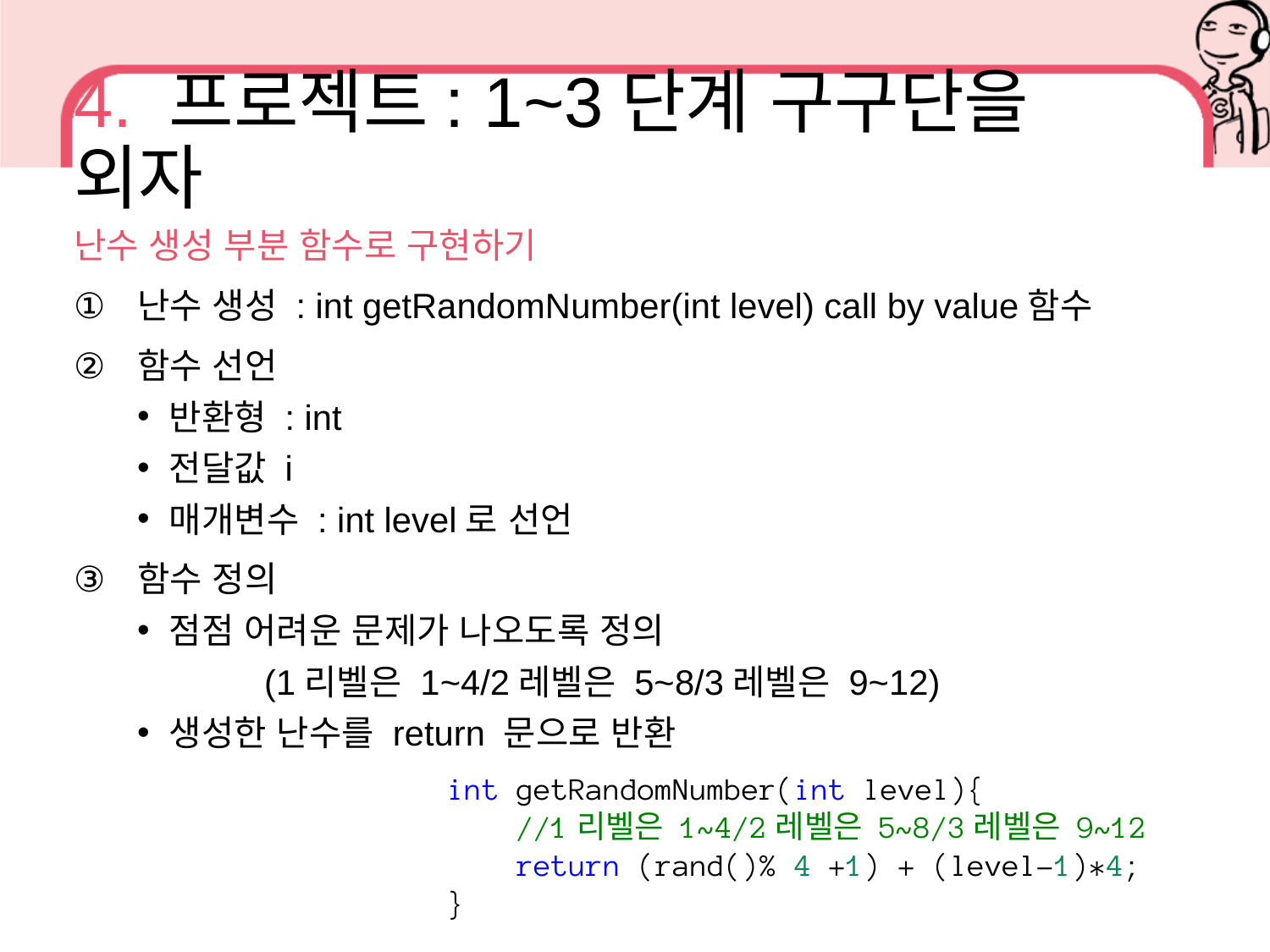

# 4. 프로젝트: 1~3단계 구구단을 외자
난수 생성 부분 함수로 구현하기
난수 생성 : int getRandomNumber(int level) call by value함수
함수 선언
반환형 : int
전달값 i
매개변수 : int level로 선언
함수 정의
점점 어려운 문제가 나오도록 정의
	(1리벨은 1~4/2레벨은 5~8/3레벨은 9~12)
생성한 난수를 return 문으로 반환

int getRandomNumber(int level){
    //1리벨은 1~4/2레벨은 5~8/3레벨은 9~12
    return (rand()% 4 +1) + (level-1)*4;
}